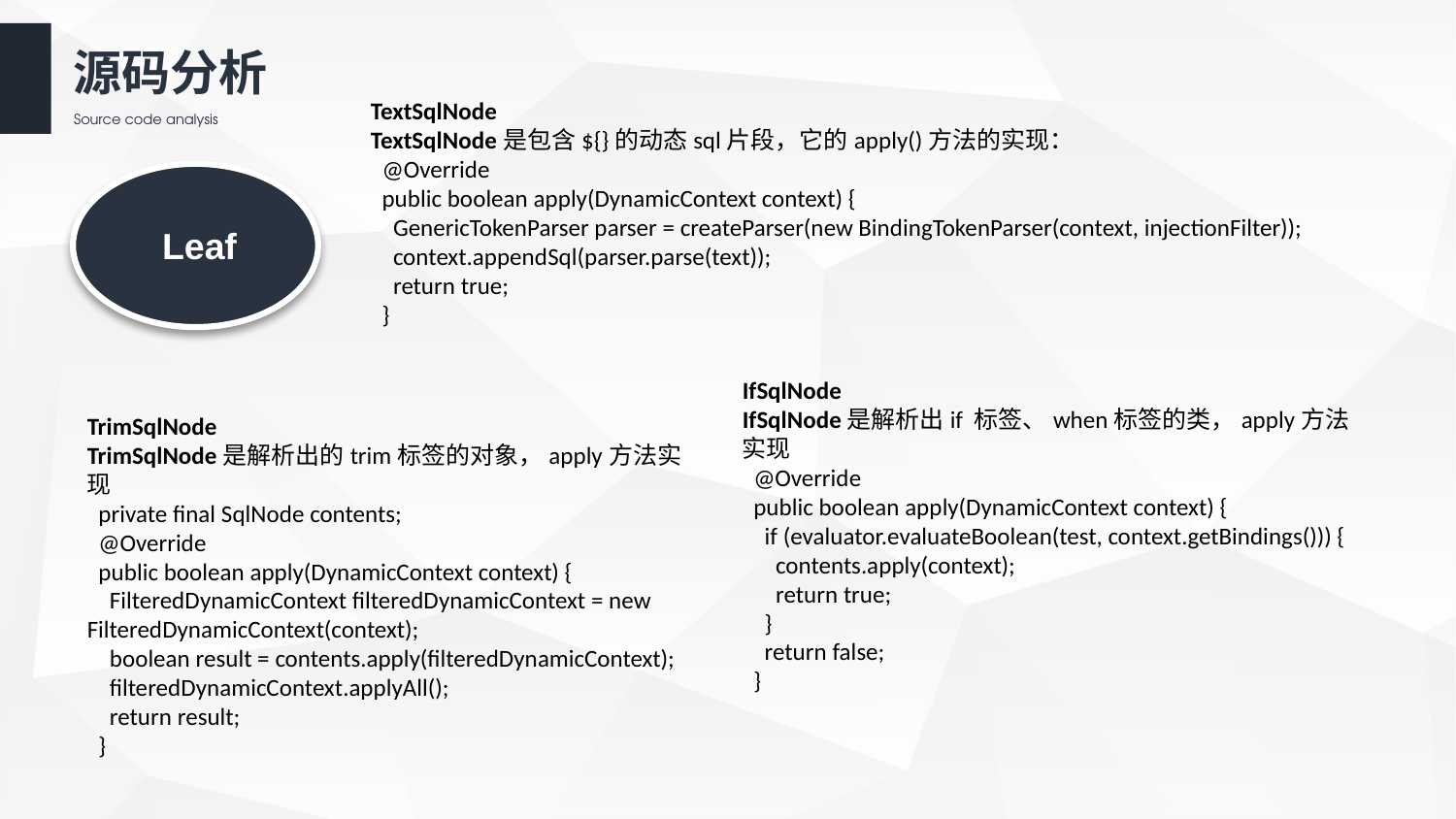

源码分析
TextSqlNodeTextSqlNode是包含${}的动态sql片段，它的apply()方法的实现：  @Override  public boolean apply(DynamicContext context) {    GenericTokenParser parser = createParser(new BindingTokenParser(context, injectionFilter));    context.appendSql(parser.parse(text));    return true;  }

Source code analysis

Leaf
IfSqlNodeIfSqlNode是解析出if 标签、when标签的类，apply方法实现  @Override  public boolean apply(DynamicContext context) {    if (evaluator.evaluateBoolean(test, context.getBindings())) {      contents.apply(context);      return true;    }    return false;  }
TrimSqlNodeTrimSqlNode是解析出的trim标签的对象，apply方法实现  private final SqlNode contents;  @Override  public boolean apply(DynamicContext context) {    FilteredDynamicContext filteredDynamicContext = new FilteredDynamicContext(context);    boolean result = contents.apply(filteredDynamicContext);    filteredDynamicContext.applyAll();    return result;  }